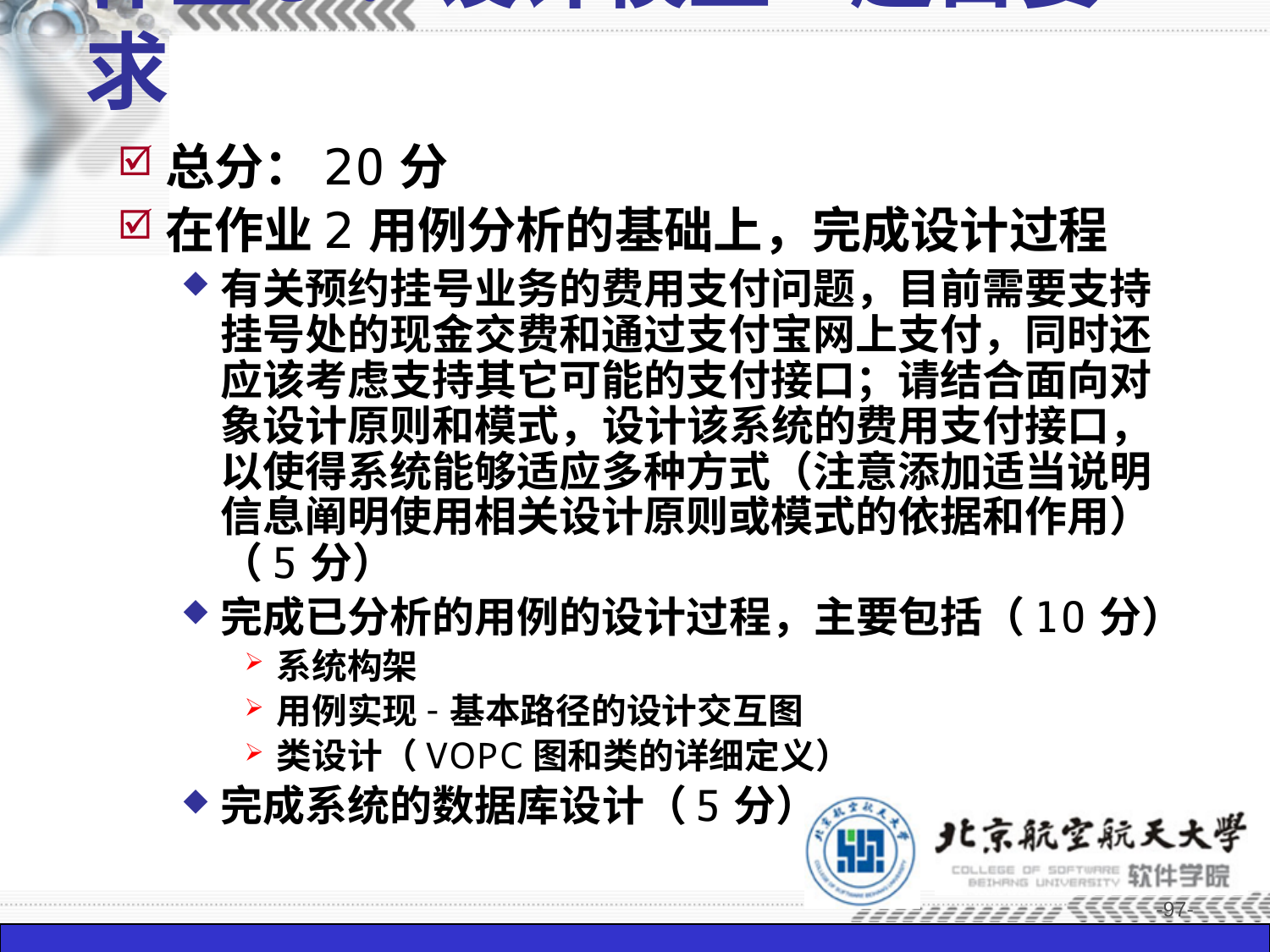

# 作业3：设计模型-题目要求
总分：20分
在作业2用例分析的基础上，完成设计过程
有关预约挂号业务的费用支付问题，目前需要支持挂号处的现金交费和通过支付宝网上支付，同时还应该考虑支持其它可能的支付接口；请结合面向对象设计原则和模式，设计该系统的费用支付接口，以使得系统能够适应多种方式（注意添加适当说明信息阐明使用相关设计原则或模式的依据和作用）（5分）
完成已分析的用例的设计过程，主要包括（10分）
系统构架
用例实现-基本路径的设计交互图
类设计（VOPC图和类的详细定义）
完成系统的数据库设计（5分）
-97-